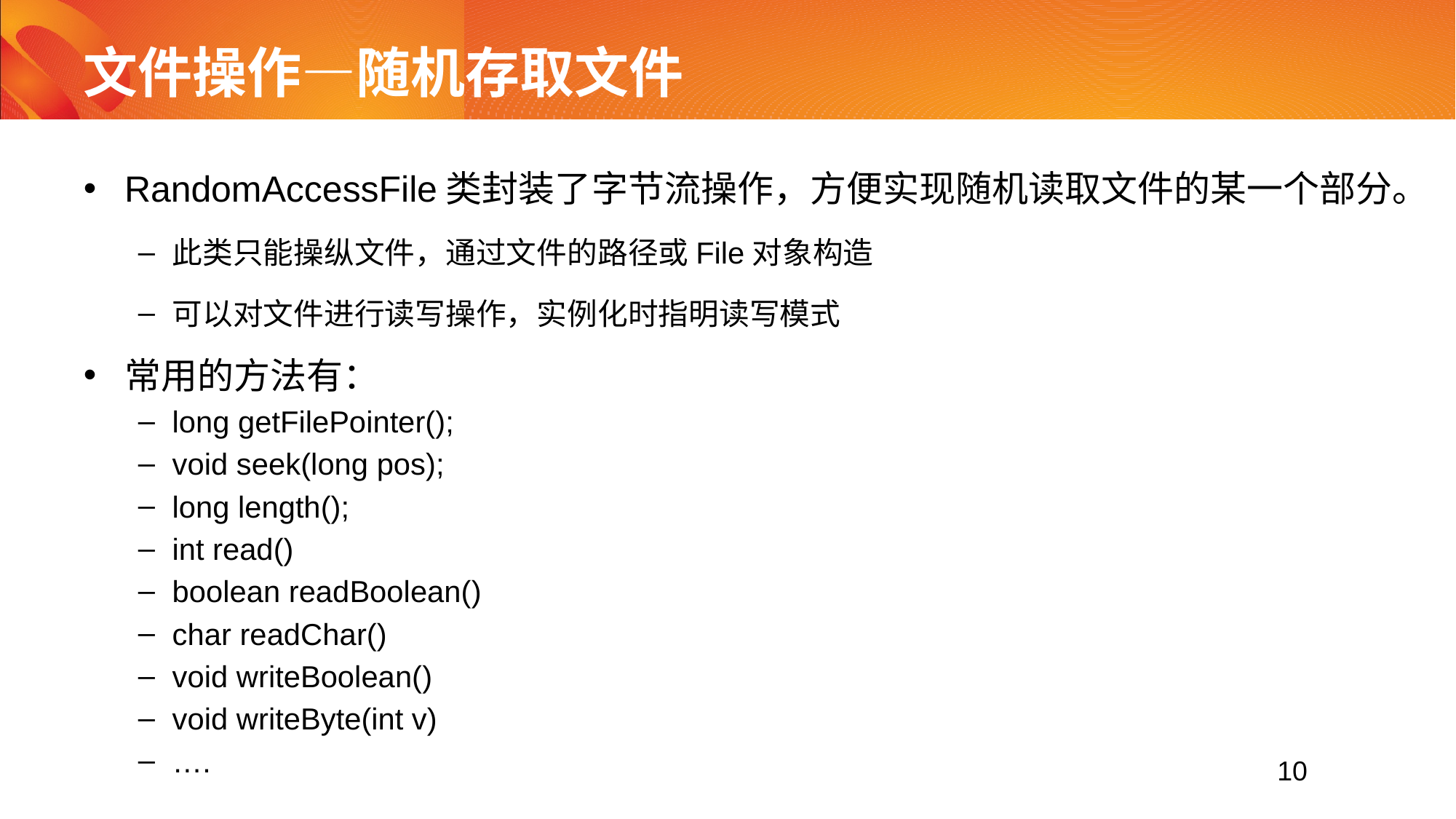

# 文件操作—随机存取文件
RandomAccessFile类封装了字节流操作，方便实现随机读取文件的某一个部分。
此类只能操纵文件，通过文件的路径或File对象构造
可以对文件进行读写操作，实例化时指明读写模式
常用的方法有：
long getFilePointer();
void seek(long pos);
long length();
int read()
boolean readBoolean()
char readChar()
void writeBoolean()
void writeByte(int v)
….